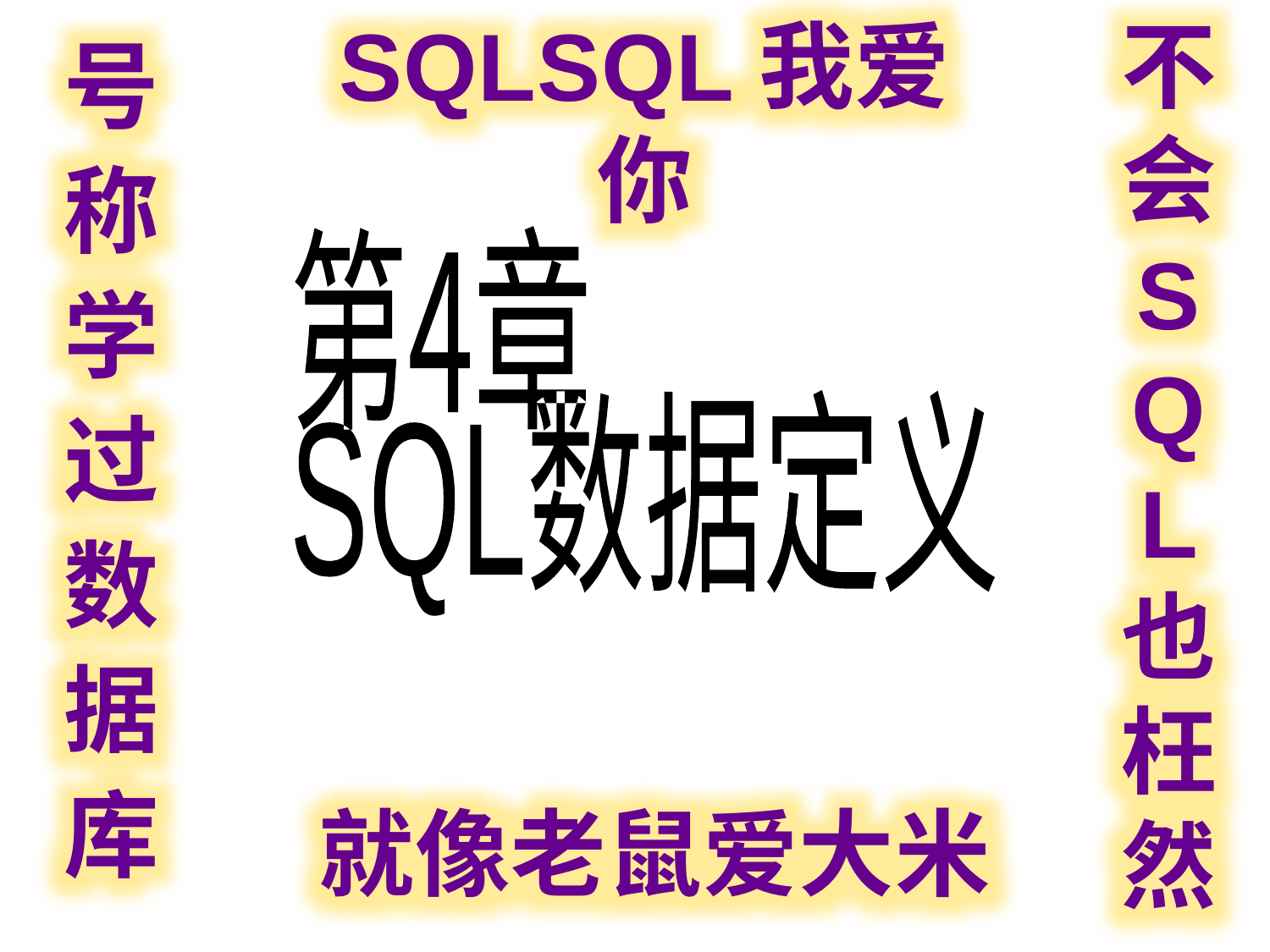

SQLSQL我爱你
不
会
S
Q
L
也
枉
然
号
称
学
过
数
据
库
第4章
SQL数据定义
就像老鼠爱大米